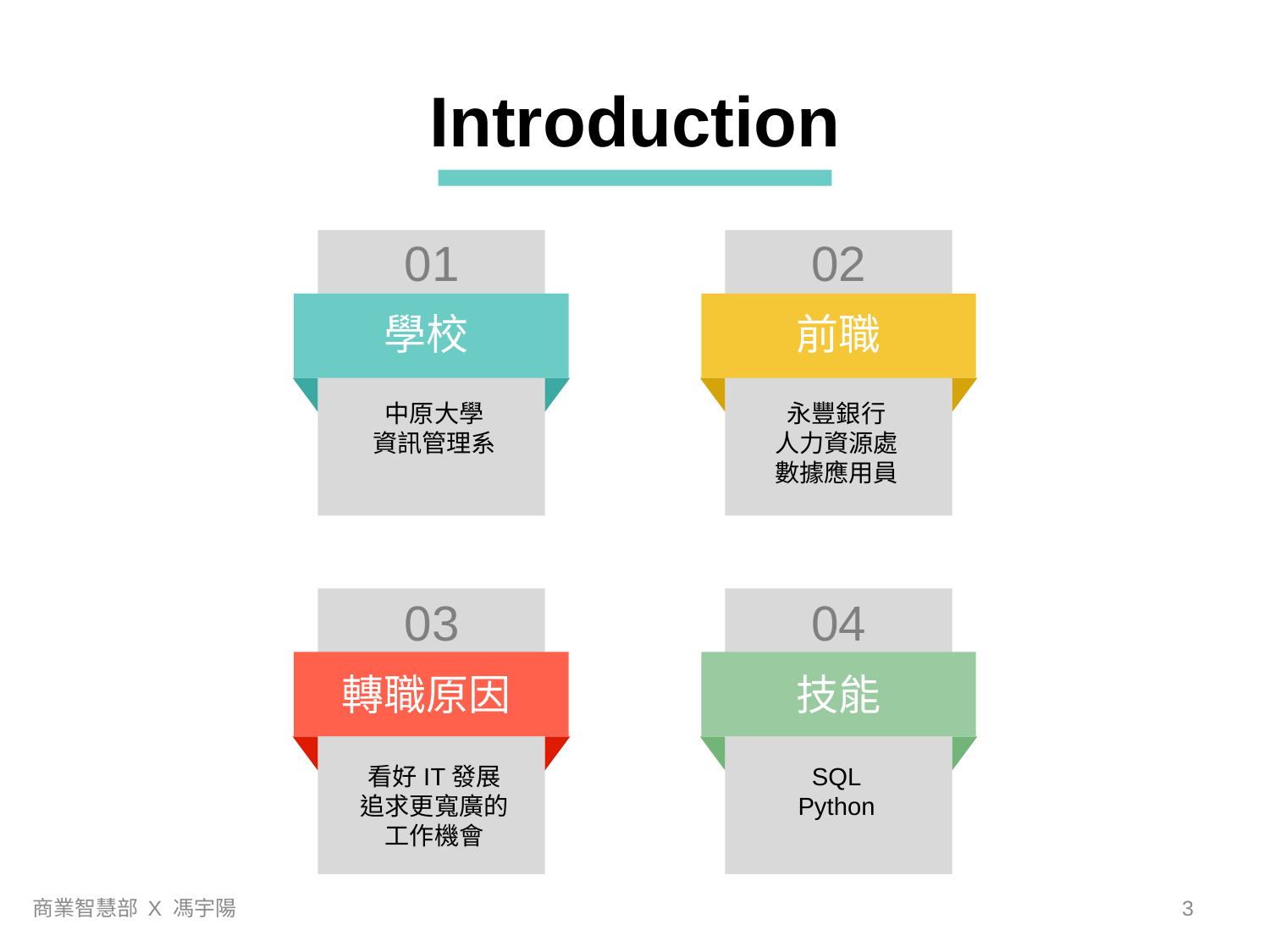

Introduction

01
02

學校
前職
中原大學
資訊管理系
永豐銀行
人力資源處
數據應用員

03
04

轉職原因
技能
看好IT發展
追求更寬廣的
工作機會
SQL
Python
商業智慧部 X 馮宇陽
3